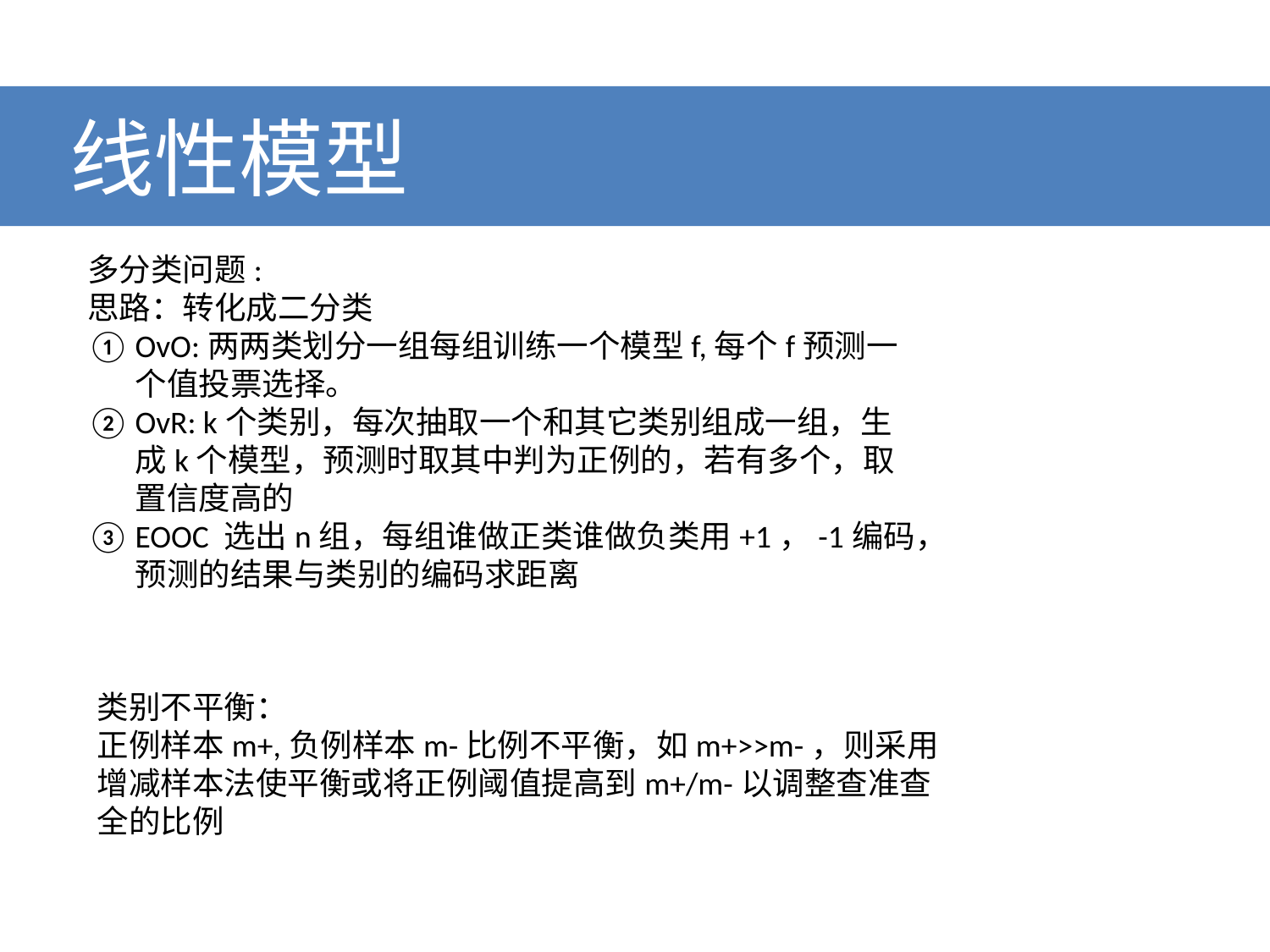

y=11+e−zy=11+e−z

y=11+e−zy=11+e−z

# 线性模型
多分类问题:
思路：转化成二分类
OvO:两两类划分一组每组训练一个模型f,每个f预测一个值投票选择。
OvR: k个类别，每次抽取一个和其它类别组成一组，生成k个模型，预测时取其中判为正例的，若有多个，取置信度高的
EOOC 选出n组，每组谁做正类谁做负类用+1，-1编码，预测的结果与类别的编码求距离

类别不平衡：
正例样本m+,负例样本m-比例不平衡，如m+>>m-，则采用增减样本法使平衡或将正例阈值提高到m+/m-以调整查准查全的比例